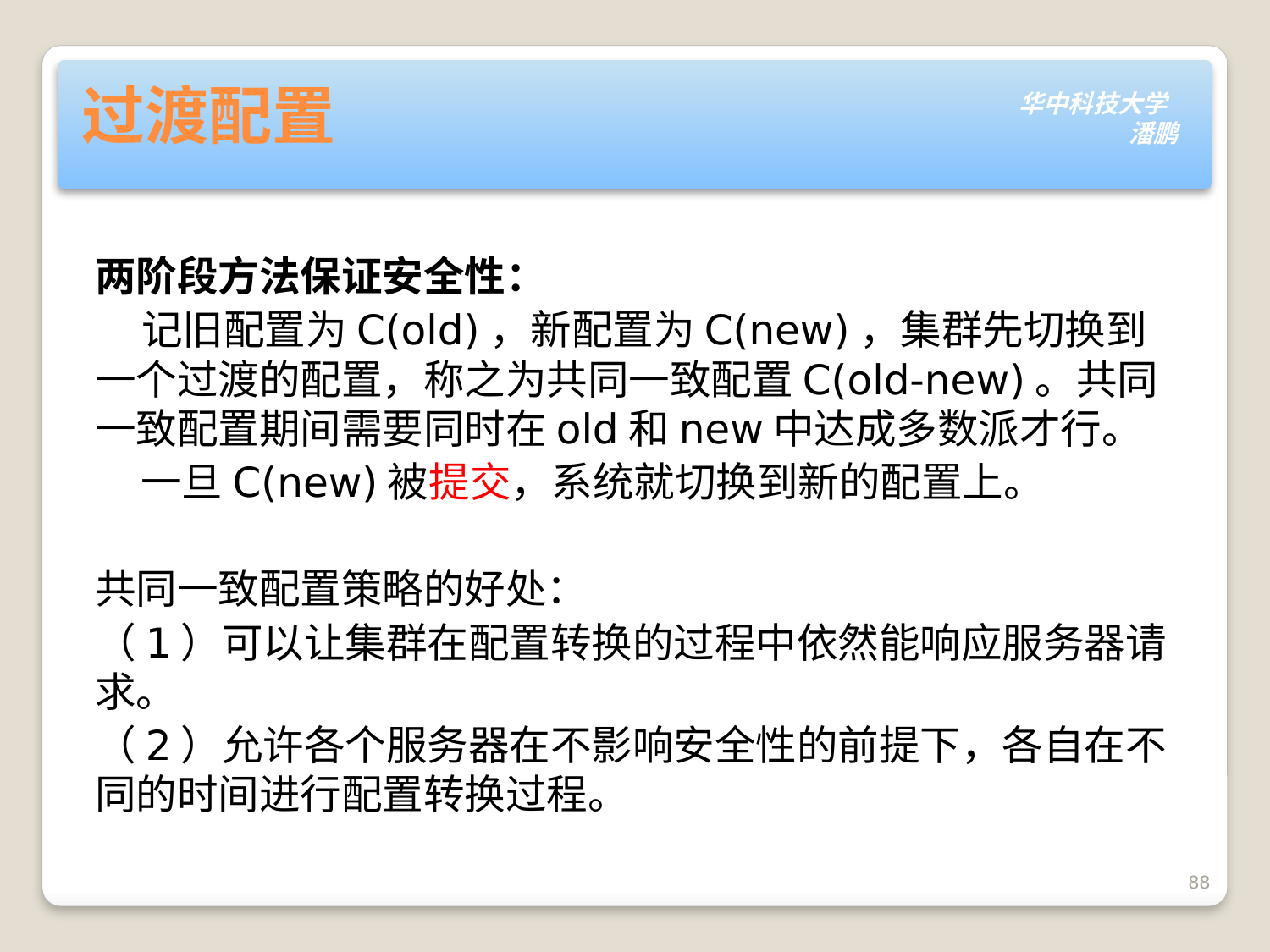

# 过渡配置
两阶段方法保证安全性：
    记旧配置为C(old)，新配置为C(new)，集群先切换到一个过渡的配置，称之为共同一致配置C(old-new)。共同一致配置期间需要同时在old和new中达成多数派才行。
    一旦C(new)被提交，系统就切换到新的配置上。

共同一致配置策略的好处：
（1）可以让集群在配置转换的过程中依然能响应服务器请求。
（2）允许各个服务器在不影响安全性的前提下，各自在不同的时间进行配置转换过程。
88